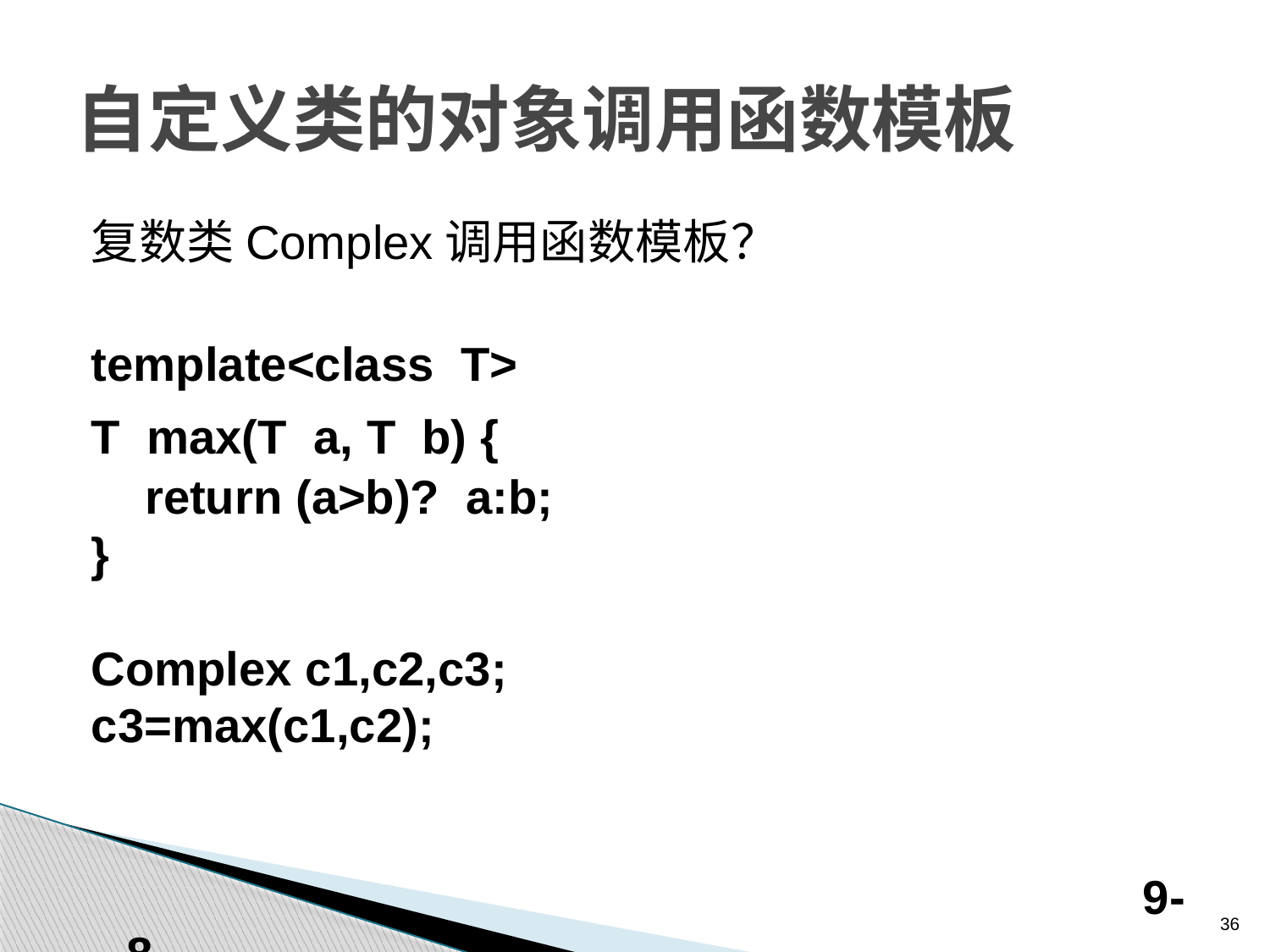

# 自定义类的对象调用函数模板
复数类Complex调用函数模板？

template<class  T>
T  max(T  a, T  b) {
    return (a>b)?  a:b;
}

Complex c1,c2,c3;
c3=max(c1,c2);

									9-8

36